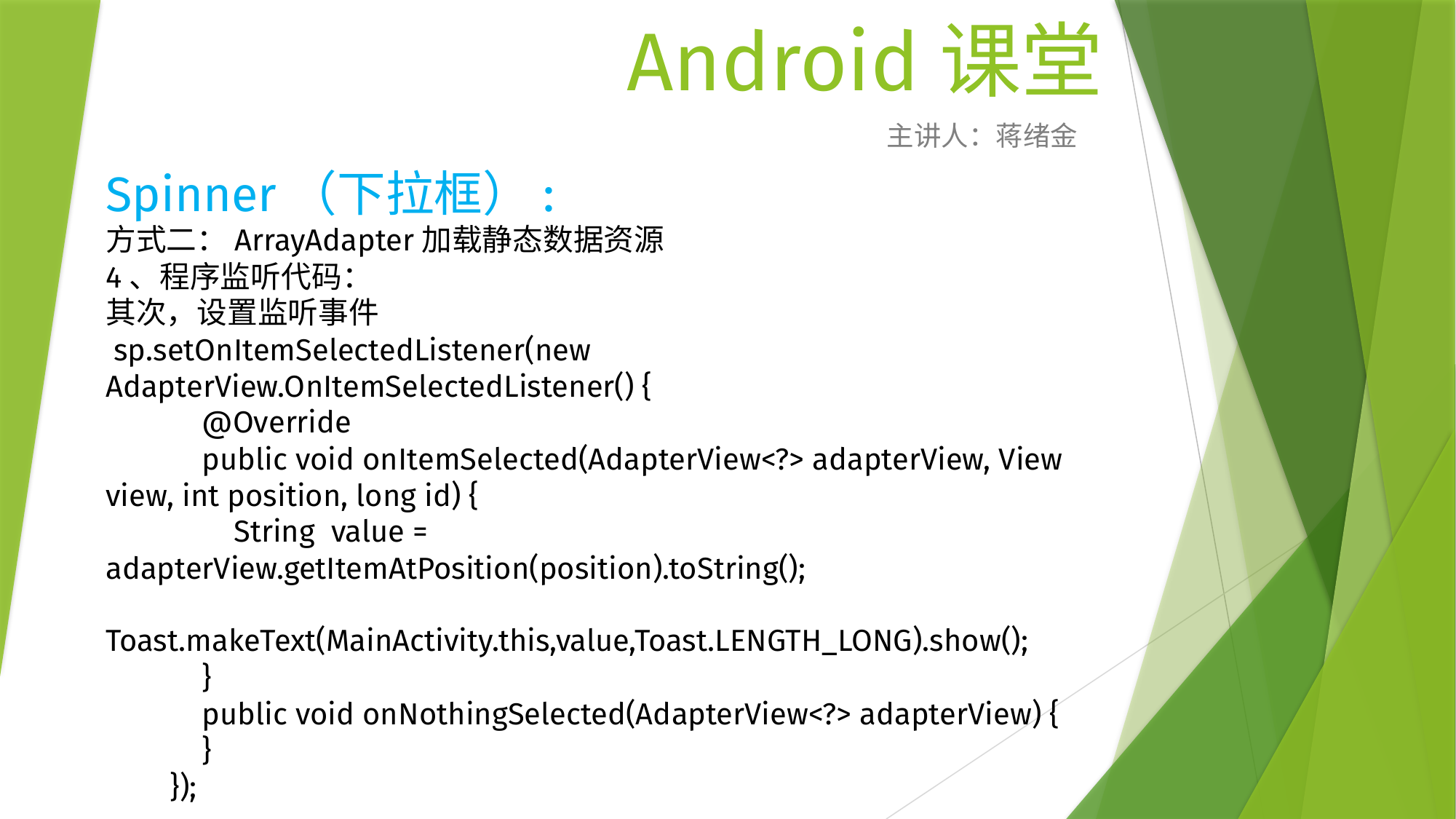

# Android课堂
主讲人：蒋绪金
Spinner（下拉框）:
方式二：ArrayAdapter加载静态数据资源
4、程序监听代码：
其次，设置监听事件
 sp.setOnItemSelectedListener(new AdapterView.OnItemSelectedListener() {
            @Override
            public void onItemSelected(AdapterView<?> adapterView, View view, int position, long id) {
                String  value = adapterView.getItemAtPosition(position).toString();
                Toast.makeText(MainActivity.this,value,Toast.LENGTH_LONG).show();
            }
            public void onNothingSelected(AdapterView<?> adapterView) {
            }
        });